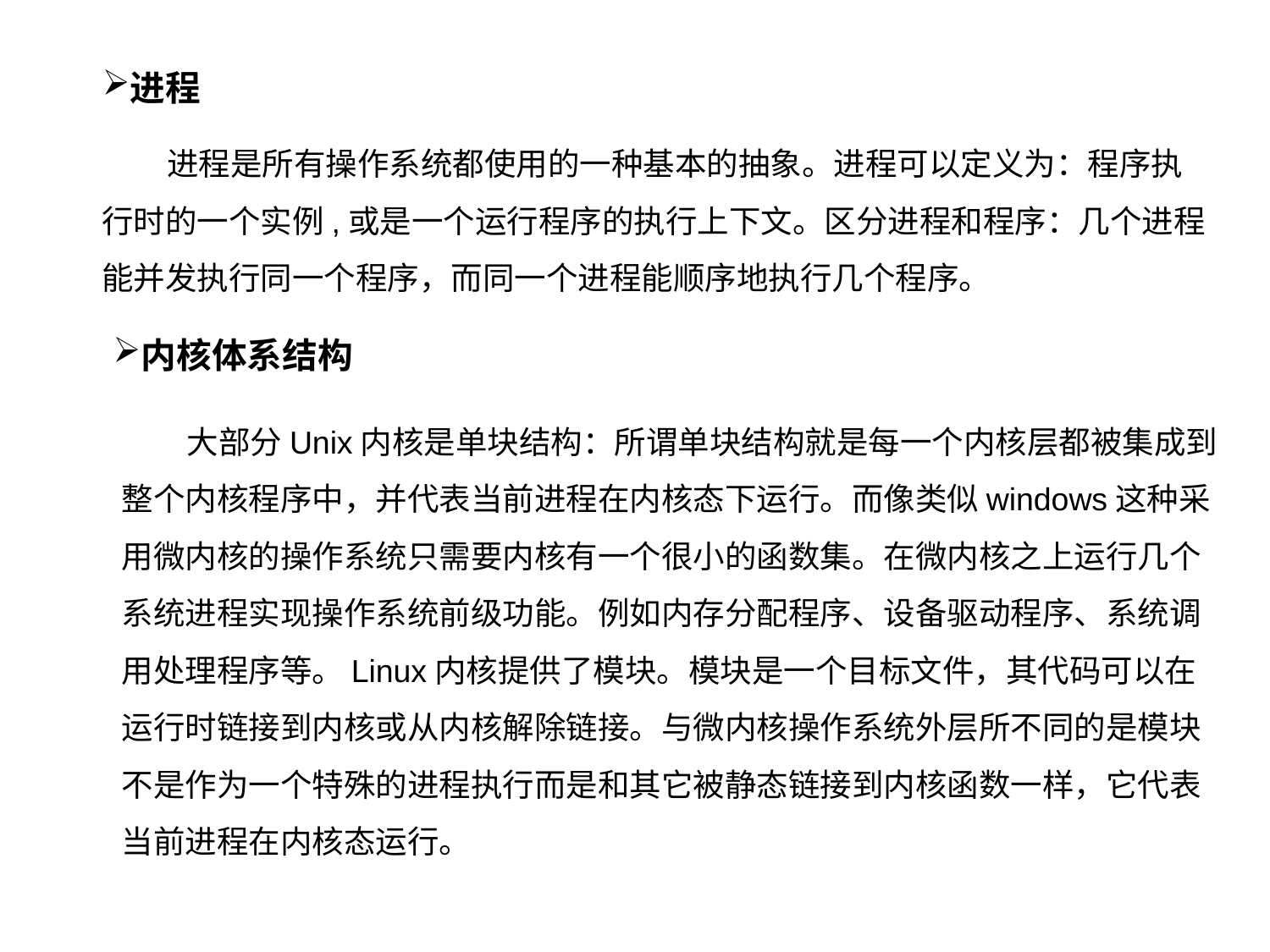

进程
        进程是所有操作系统都使用的一种基本的抽象。进程可以定义为：程序执行时的一个实例,或是一个运行程序的执行上下文。区分进程和程序：几个进程能并发执行同一个程序，而同一个进程能顺序地执行几个程序。
内核体系结构
        大部分Unix内核是单块结构：所谓单块结构就是每一个内核层都被集成到整个内核程序中，并代表当前进程在内核态下运行。而像类似windows这种采用微内核的操作系统只需要内核有一个很小的函数集。在微内核之上运行几个系统进程实现操作系统前级功能。例如内存分配程序、设备驱动程序、系统调用处理程序等。Linux内核提供了模块。模块是一个目标文件，其代码可以在运行时链接到内核或从内核解除链接。与微内核操作系统外层所不同的是模块不是作为一个特殊的进程执行而是和其它被静态链接到内核函数一样，它代表当前进程在内核态运行。